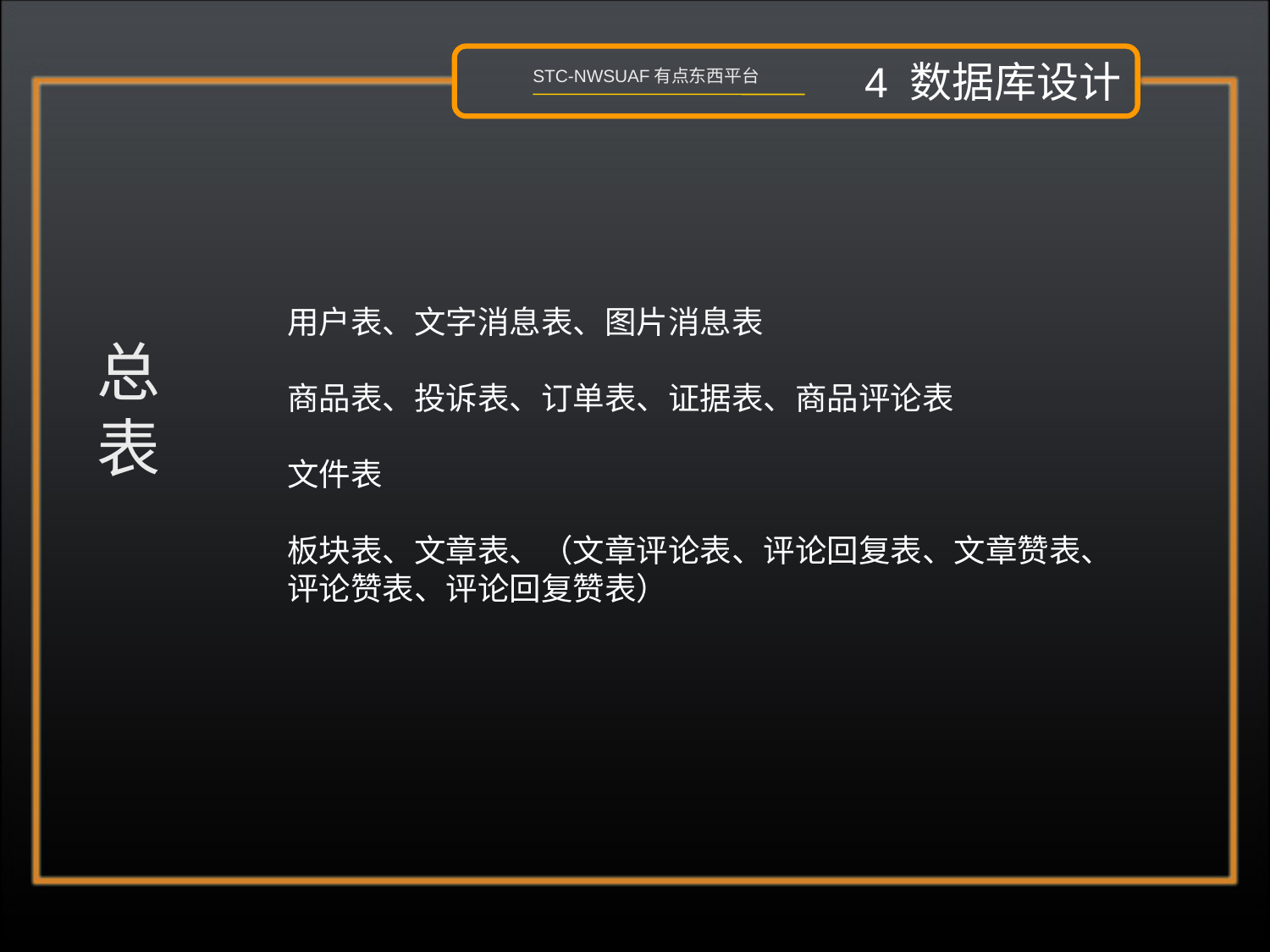

4 数据库设计
STC-NWSUAF有点东西平台

用户表、文字消息表、图片消息表

商品表、投诉表、订单表、证据表、商品评论表

文件表

板块表、文章表、（文章评论表、评论回复表、文章赞表、评论赞表、评论回复赞表）
总表